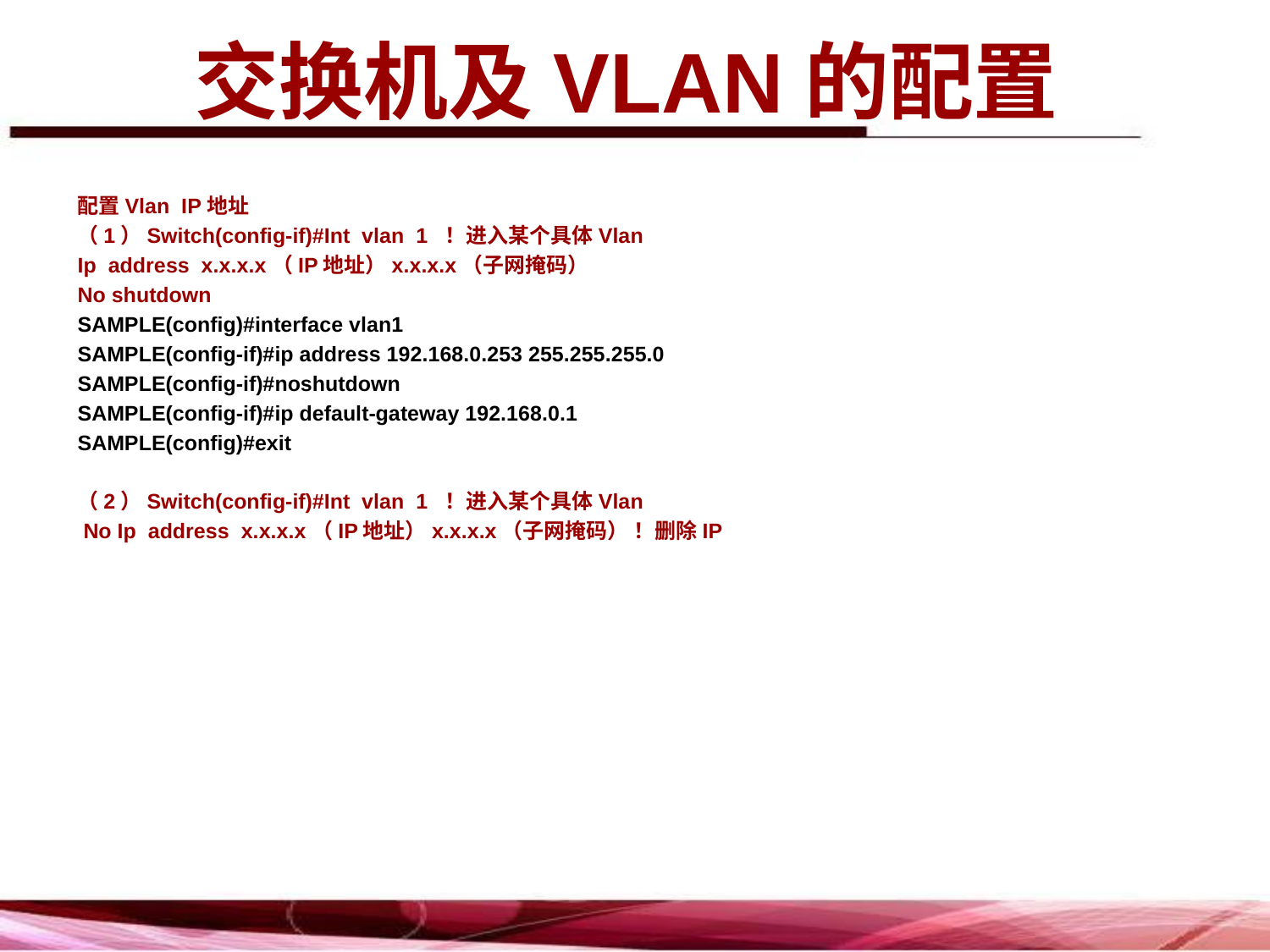

# 交换机及VLAN的配置
配置Vlan  IP地址
（1）Switch(config-if)#Int  vlan  1  ！进入某个具体Vlan
Ip  address  x.x.x.x（IP地址）x.x.x.x（子网掩码）
No shutdown
SAMPLE(config)#interface vlan1
SAMPLE(config-if)#ip address 192.168.0.253 255.255.255.0
SAMPLE(config-if)#noshutdown
SAMPLE(config-if)#ip default-gateway 192.168.0.1
SAMPLE(config)#exit

（2）Switch(config-if)#Int  vlan  1  ！进入某个具体Vlan
 No Ip  address  x.x.x.x（IP地址）x.x.x.x（子网掩码） ！删除IP